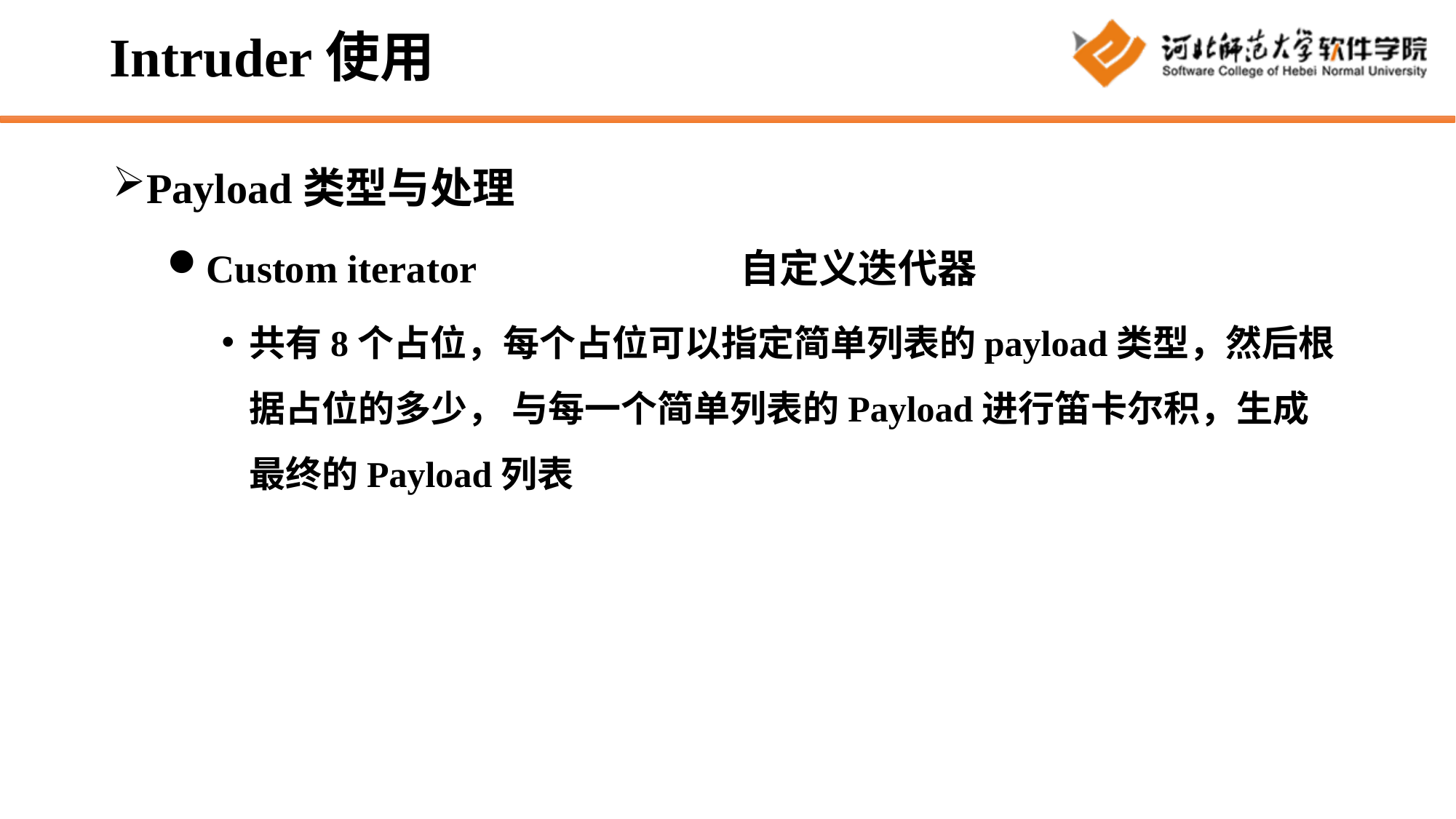

# Intruder使用
Payload类型与处理
Custom iterator			自定义迭代器
共有8个占位，每个占位可以指定简单列表的payload类型，然后根据占位的多少， 与每一个简单列表的Payload进行笛卡尔积，生成最终的Payload列表